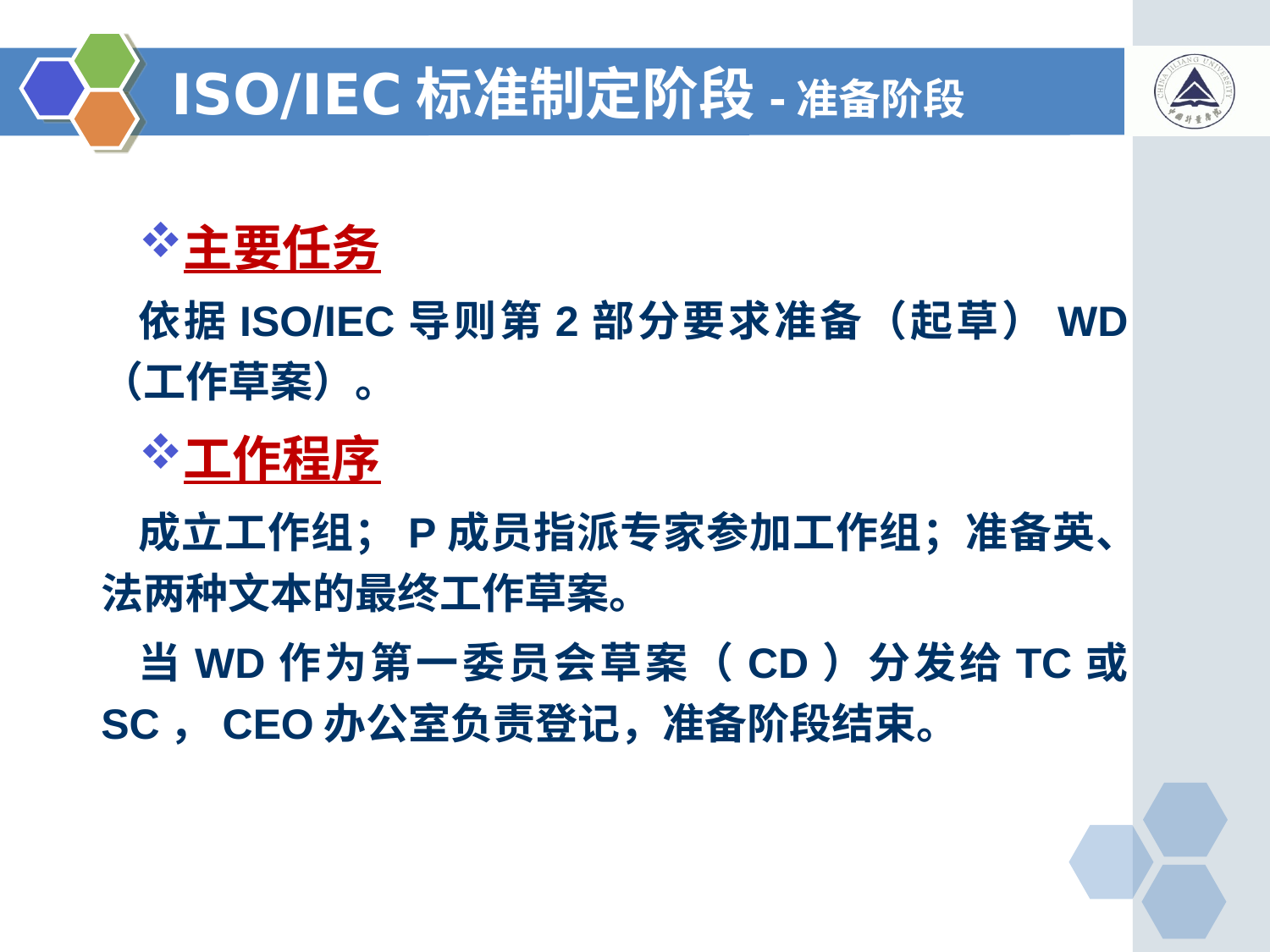

# ISO/IEC标准制定阶段-准备阶段

主要任务
依据ISO/IEC导则第2部分要求准备（起草）WD（工作草案）。
工作程序
成立工作组；P成员指派专家参加工作组；准备英、法两种文本的最终工作草案。
当WD作为第一委员会草案（CD）分发给TC或SC，CEO办公室负责登记，准备阶段结束。